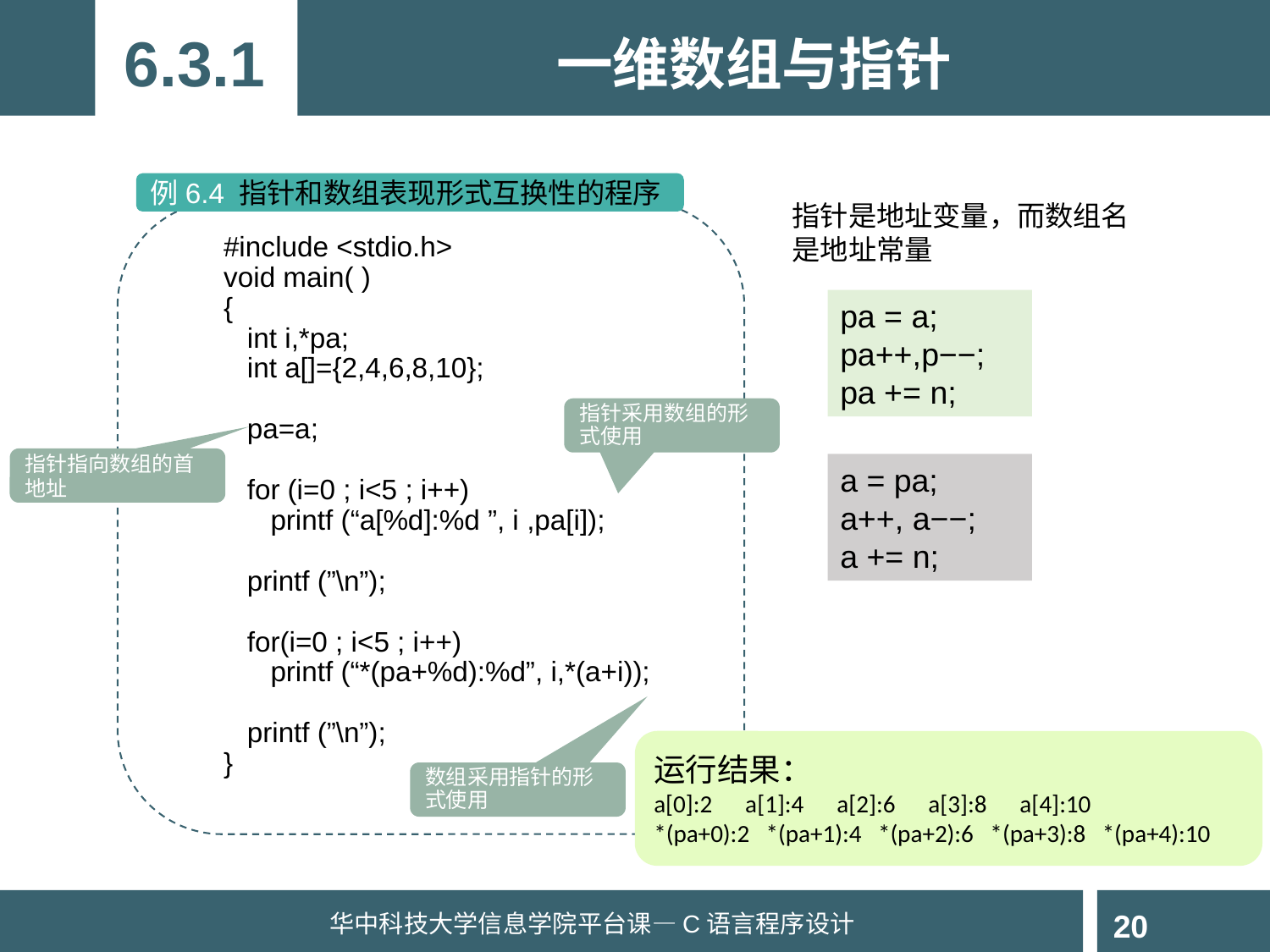

6.3.1
一维数组与指针
例6.4 指针和数组表现形式互换性的程序

#include <stdio.h>
void main( )
{
   int i,*pa;
   int a[]={2,4,6,8,10};

   pa=a;

   for (i=0 ; i<5 ; i++)
      printf (“a[%d]:%d ”, i ,pa[i]);

   printf (”\n”);

   for(i=0 ; i<5 ; i++)
      printf (“*(pa+%d):%d”, i,*(a+i));

   printf (”\n”);
}
指针是地址变量，而数组名是地址常量

pa = a;
pa++,p−−;
pa += n;
指针采用数组的形式使用
指针指向数组的首地址
a = pa;
a++, a−−;
a += n;
运行结果：
a[0]:2      a[1]:4      a[2]:6      a[3]:8      a[4]:10
*(pa+0):2   *(pa+1):4   *(pa+2):6   *(pa+3):8   *(pa+4):10
数组采用指针的形式使用